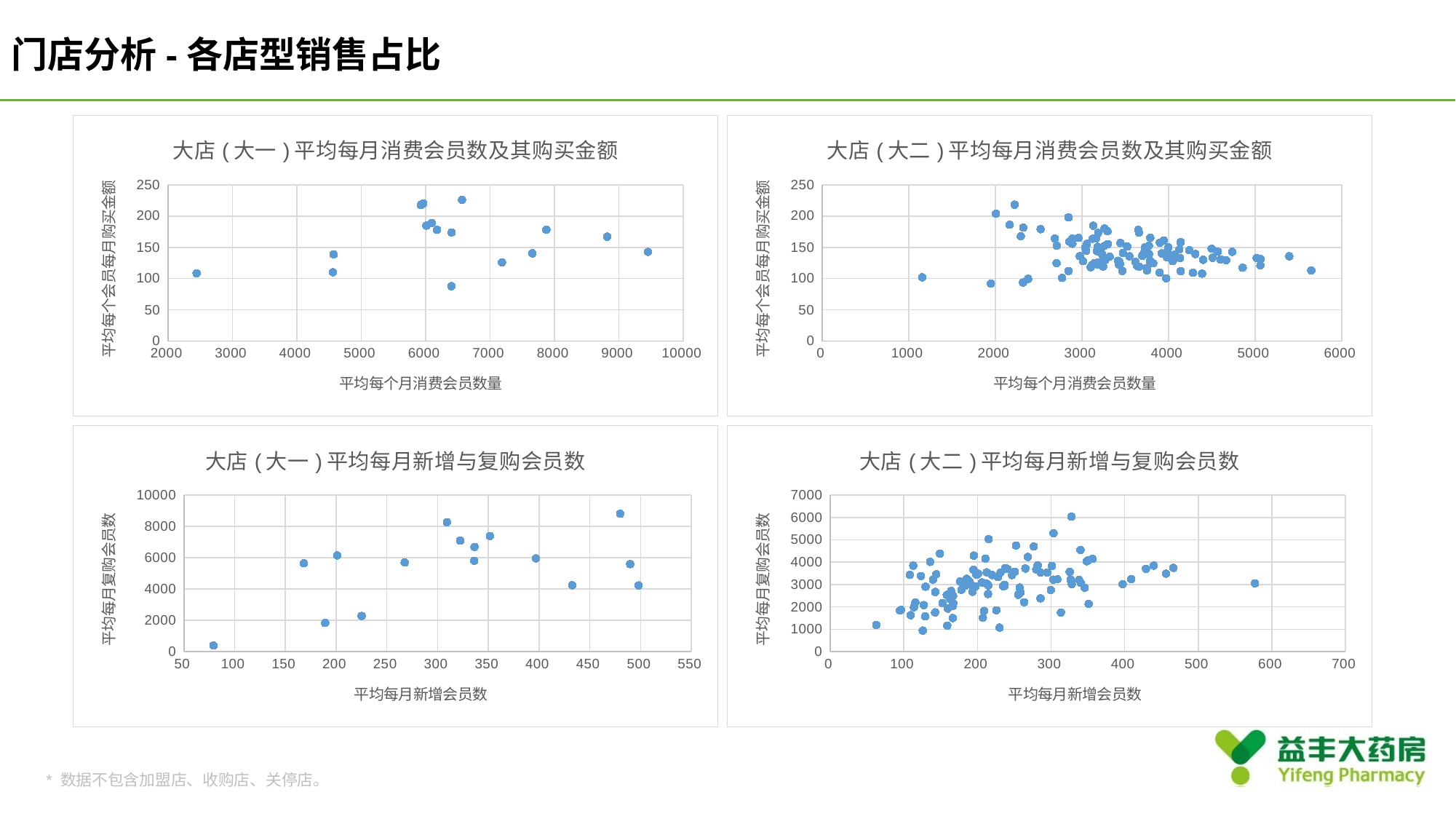

门店分析-各店型销售占比

### Chart: 大店(大一)平均每月消费会员数及其购买金额

| Category |  |
|---|---|

### Chart: 大店(大二)平均每月消费会员数及其购买金额

| Category |  |
|---|---|

### Chart: 大店(大一)平均每月新增与复购会员数

| Category |  |
|---|---|

### Chart: 大店(大二)平均每月新增与复购会员数

| Category |  |
|---|---|
* 数据不包含加盟店、收购店、关停店。